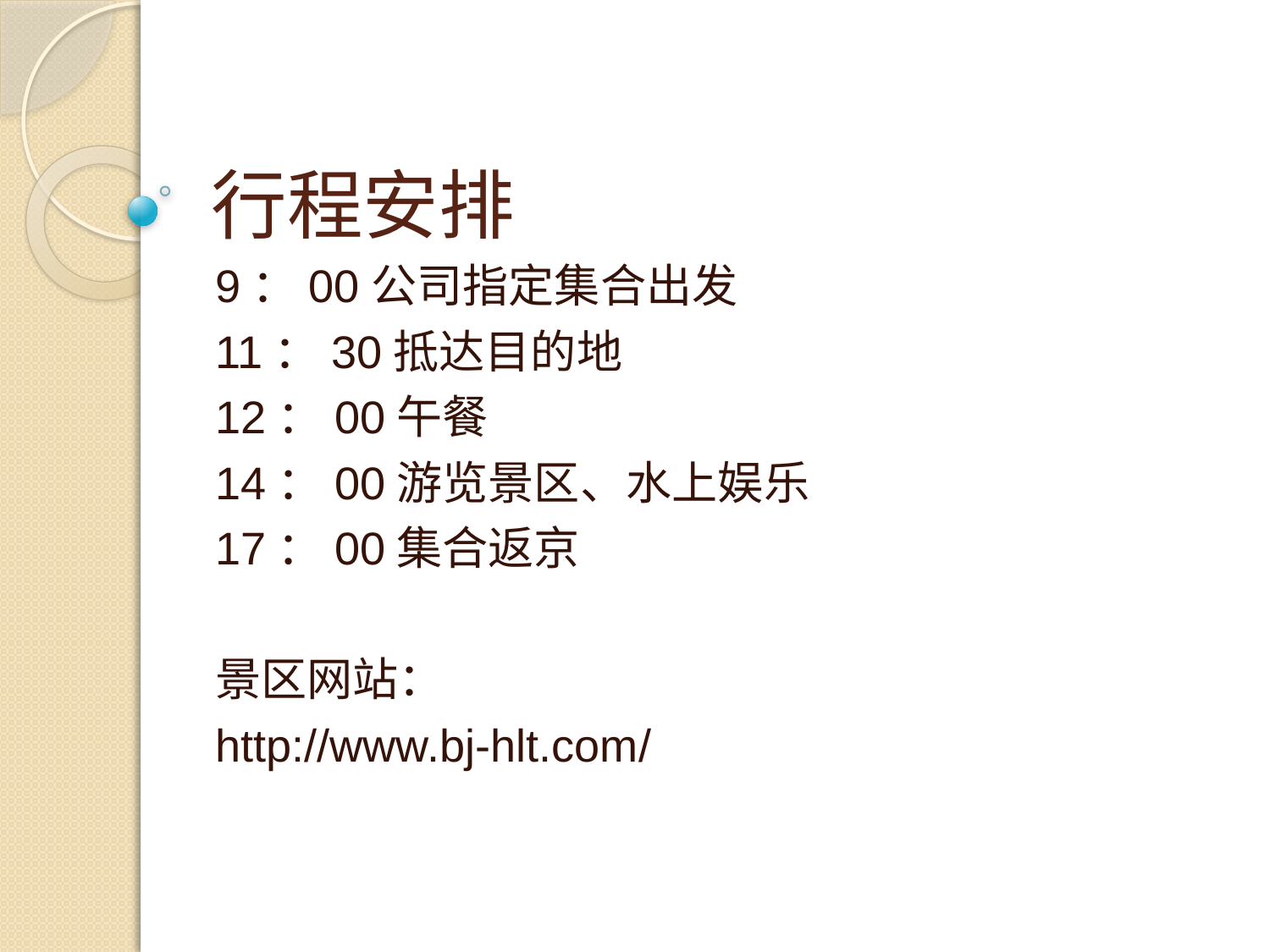

# 行程安排
9：00公司指定集合出发
11：30抵达目的地
12：00午餐
14：00游览景区、水上娱乐
17：00集合返京

景区网站：
http://www.bj-hlt.com/